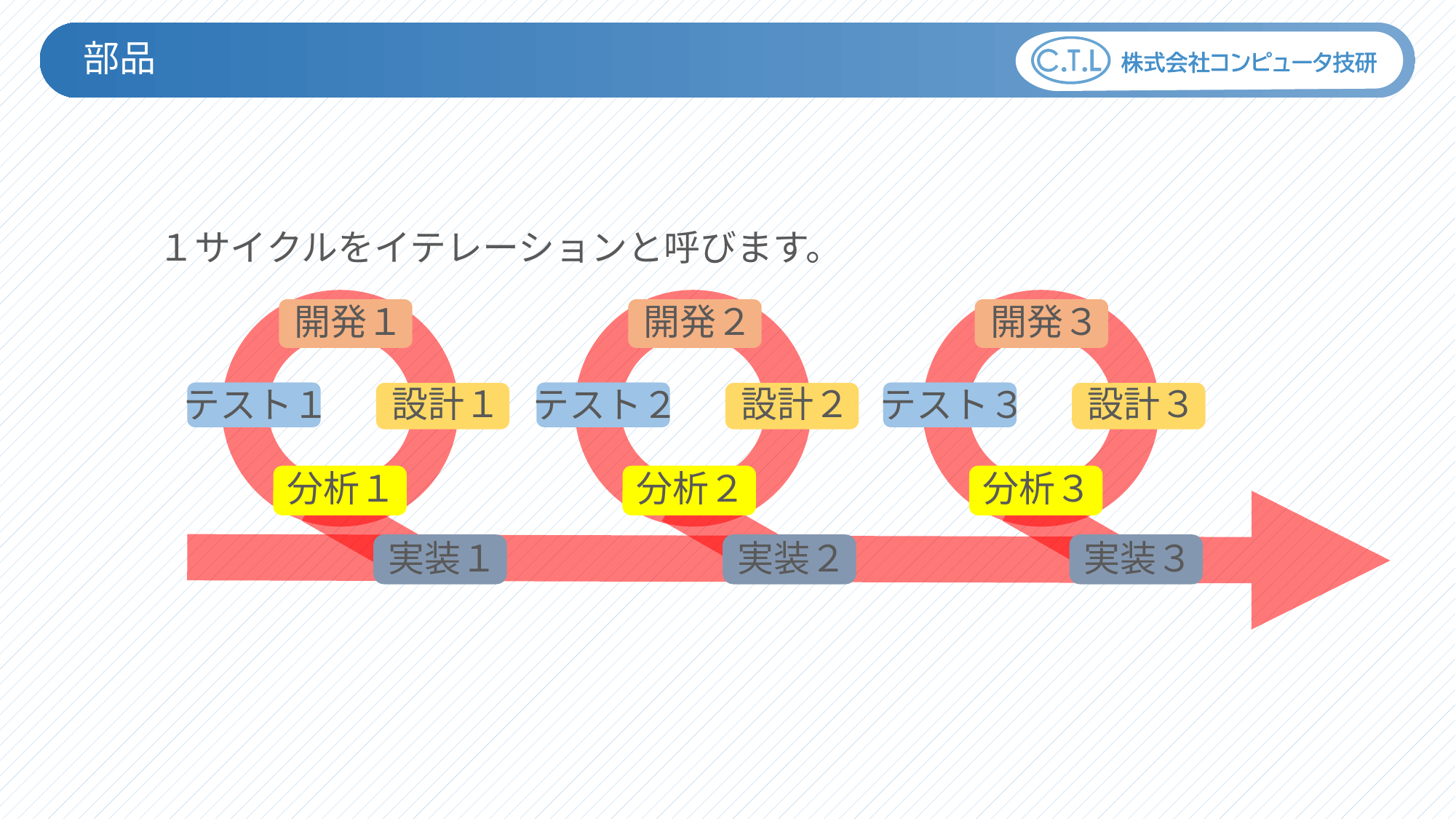

部品
１サイクルをイテレーションと呼びます。
開発１

開発２

開発３

設計１

設計２

設計３

テスト１

テスト２

テスト３

分析１

分析２

分析３

実装１

実装２

実装３